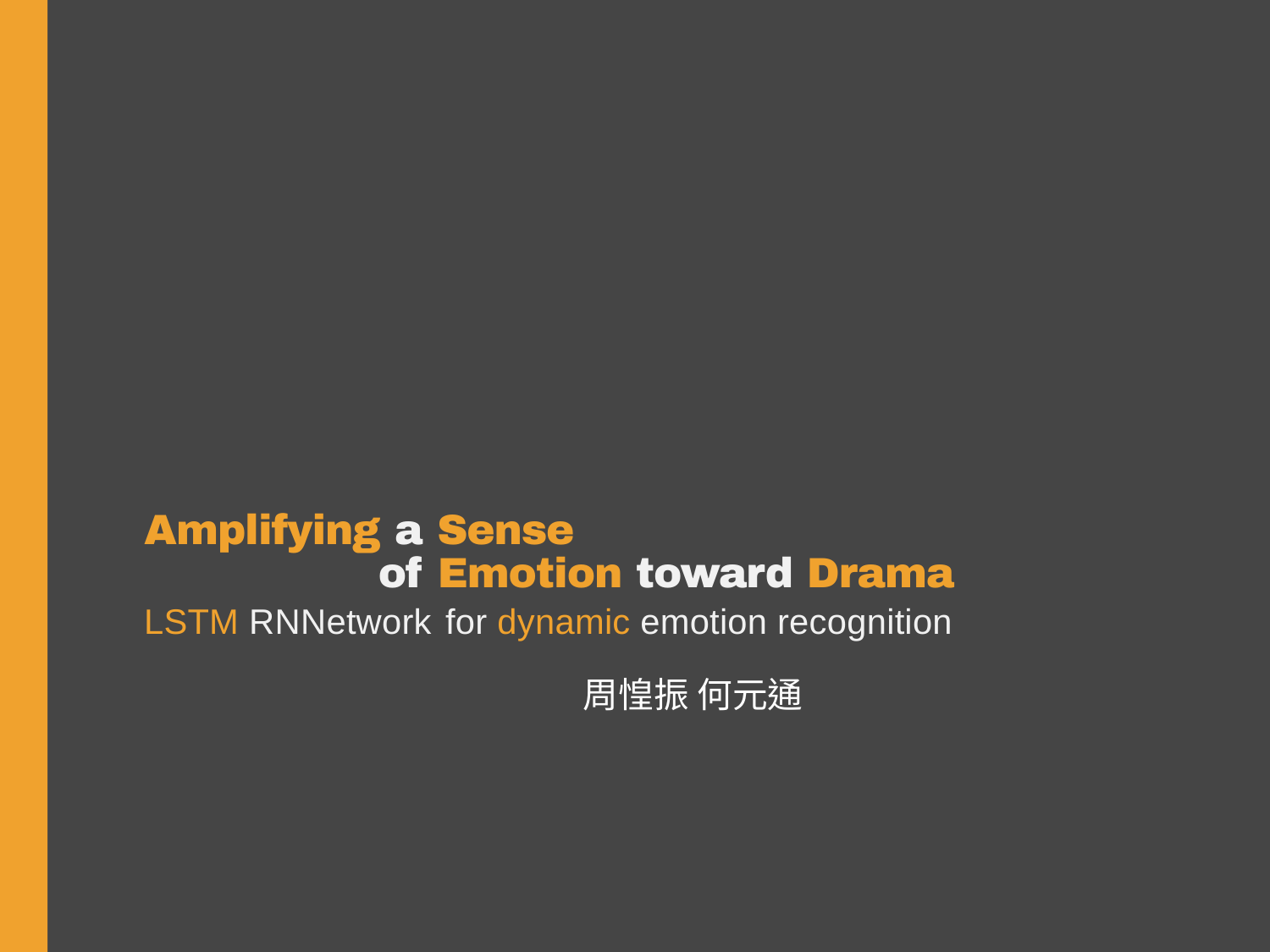

# Amplifying a Sense of Emotion toward Drama
LSTM RNNetwork for dynamic emotion recognition
周惶振 何元通